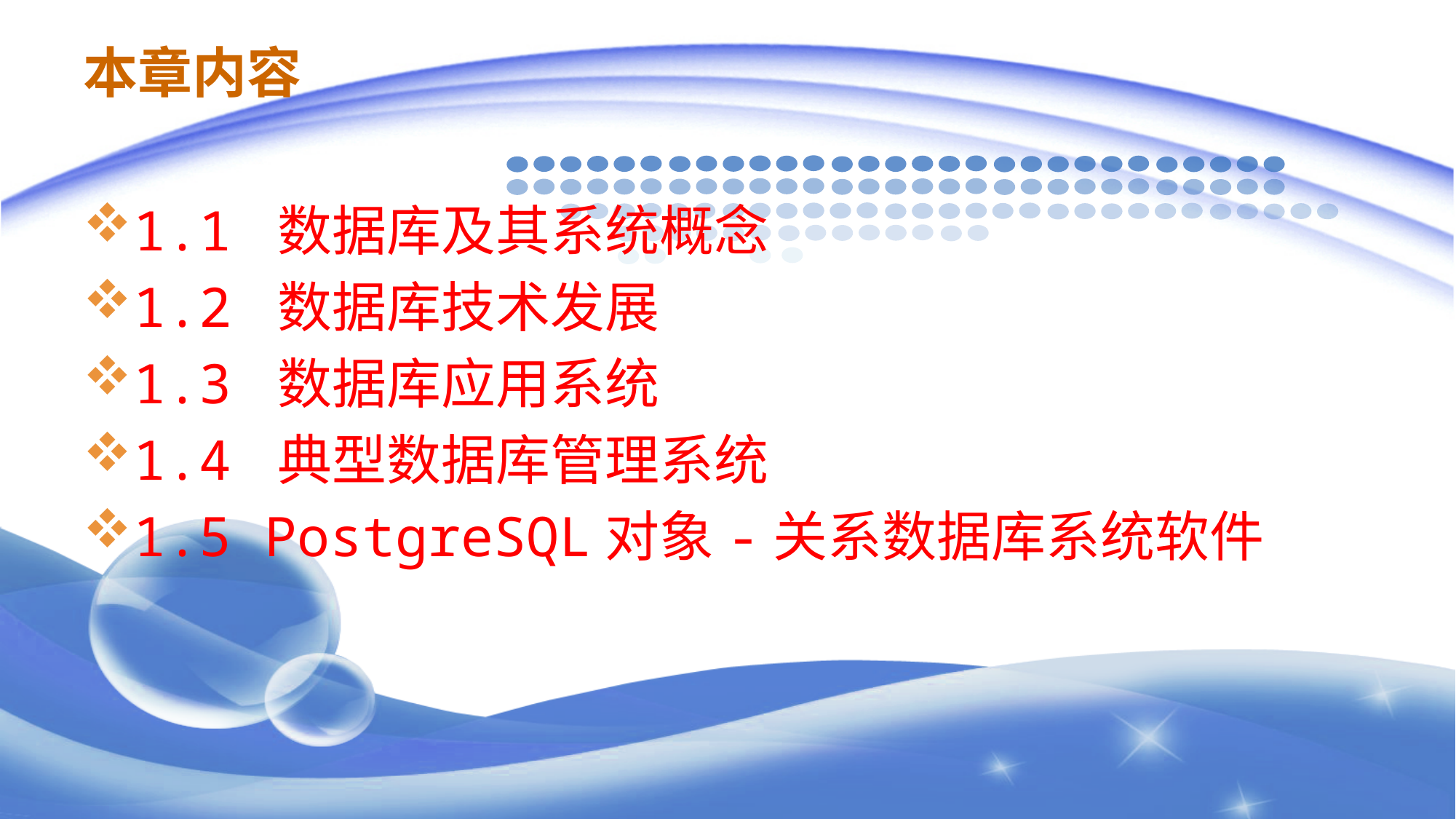

# 本章内容
1.1 数据库及其系统概念
1.2 数据库技术发展
1.3 数据库应用系统
1.4 典型数据库管理系统
1.5 PostgreSQL对象-关系数据库系统软件